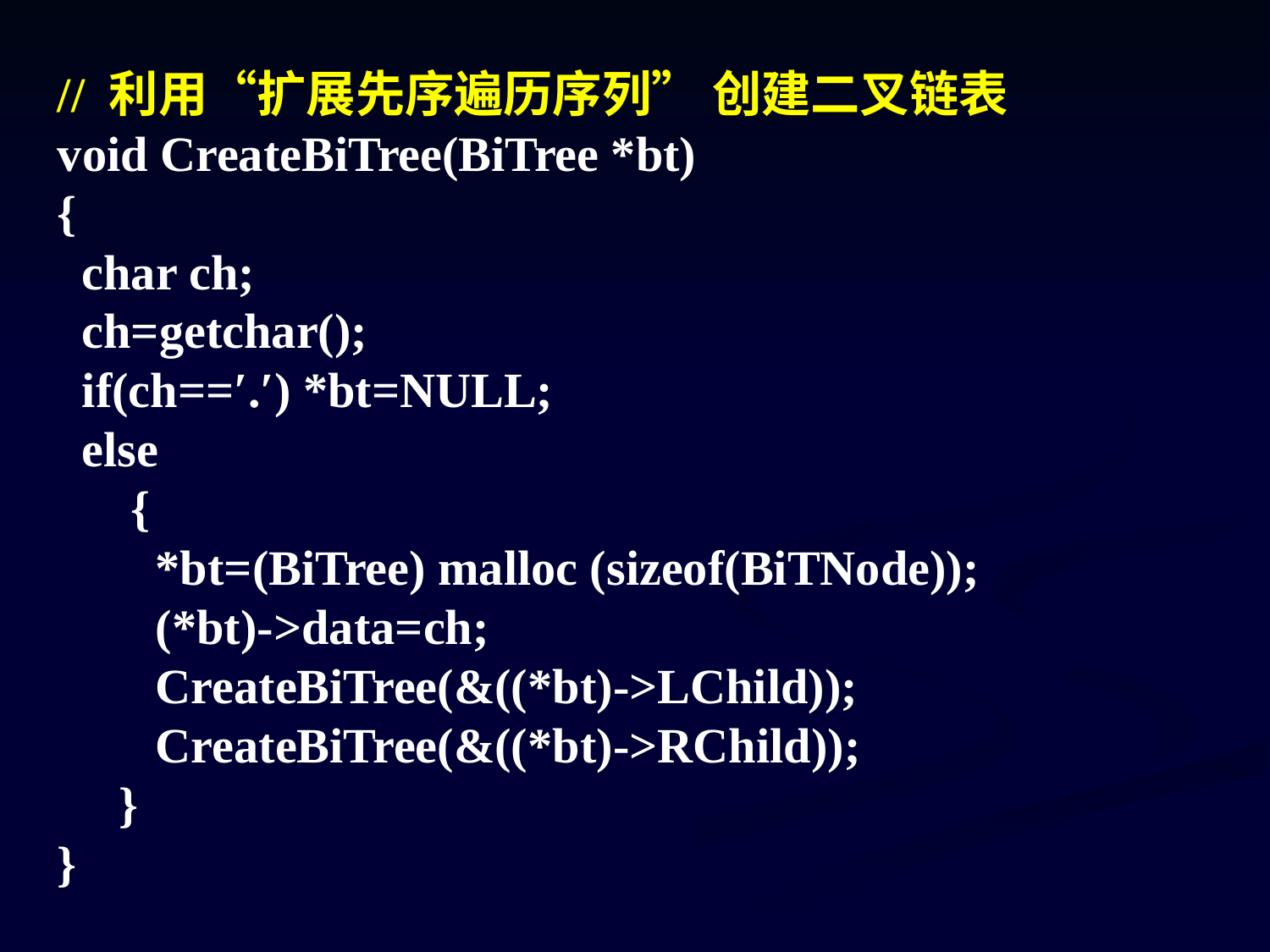

// 利用“扩展先序遍历序列” 创建二叉链表
void CreateBiTree(BiTree *bt)
{
  char ch;
  ch=getchar();
  if(ch==′.′) *bt=NULL;
  else
      {
        *bt=(BiTree) malloc (sizeof(BiTNode));
        (*bt)->data=ch;
        CreateBiTree(&((*bt)->LChild));
        CreateBiTree(&((*bt)->RChild));
     }
}